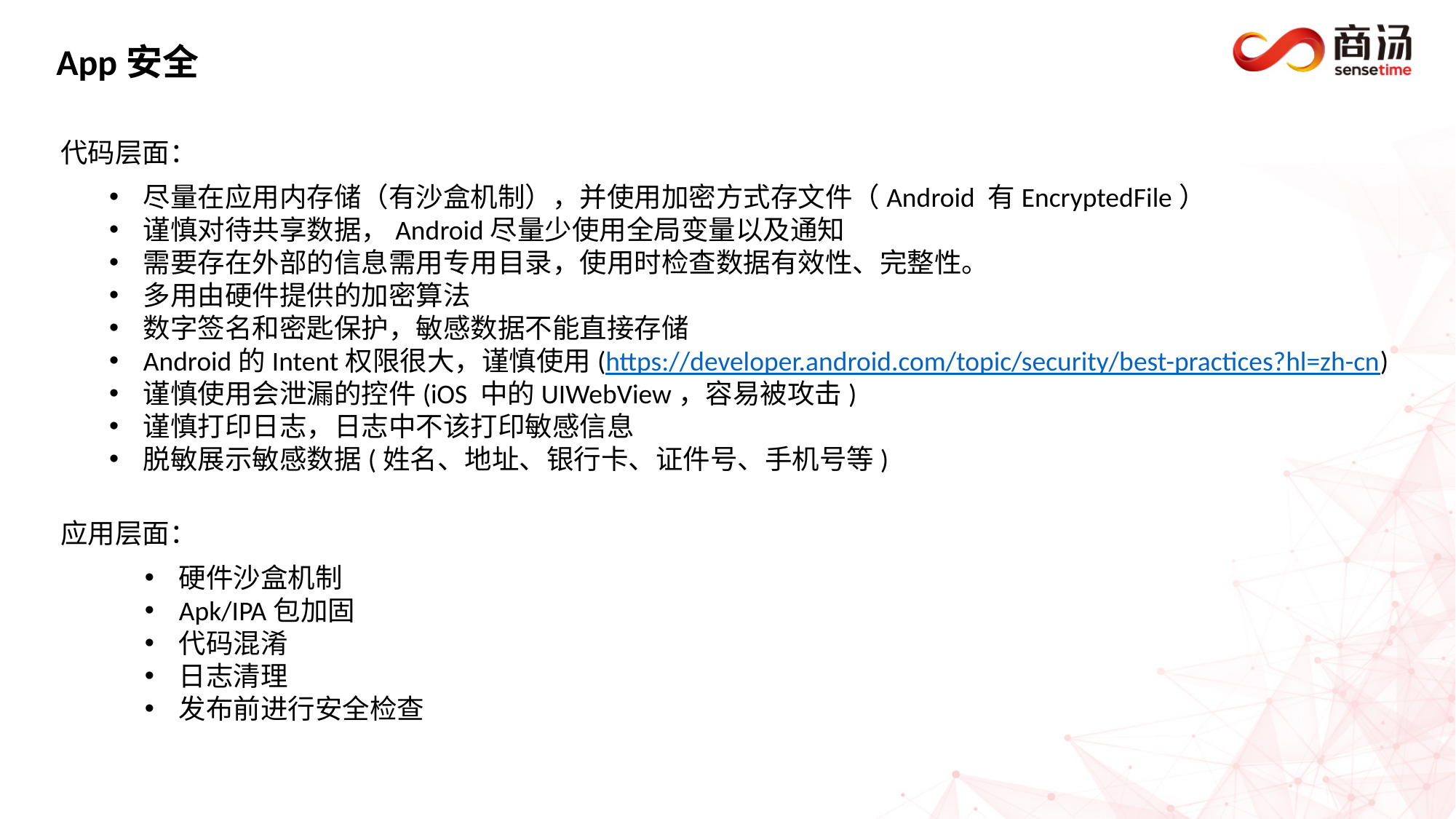

App安全
代码层面：
尽量在应用内存储（有沙盒机制），并使用加密方式存文件（Android 有EncryptedFile）
谨慎对待共享数据，Android尽量少使用全局变量以及通知
需要存在外部的信息需用专用目录，使用时检查数据有效性、完整性。
多用由硬件提供的加密算法
数字签名和密匙保护，敏感数据不能直接存储
Android的Intent权限很大，谨慎使用(https://developer.android.com/topic/security/best-practices?hl=zh-cn)
谨慎使用会泄漏的控件(iOS 中的UIWebView，容易被攻击)
谨慎打印日志，日志中不该打印敏感信息
脱敏展示敏感数据(姓名、地址、银行卡、证件号、手机号等)
应用层面：
硬件沙盒机制
Apk/IPA包加固
代码混淆
日志清理
发布前进行安全检查